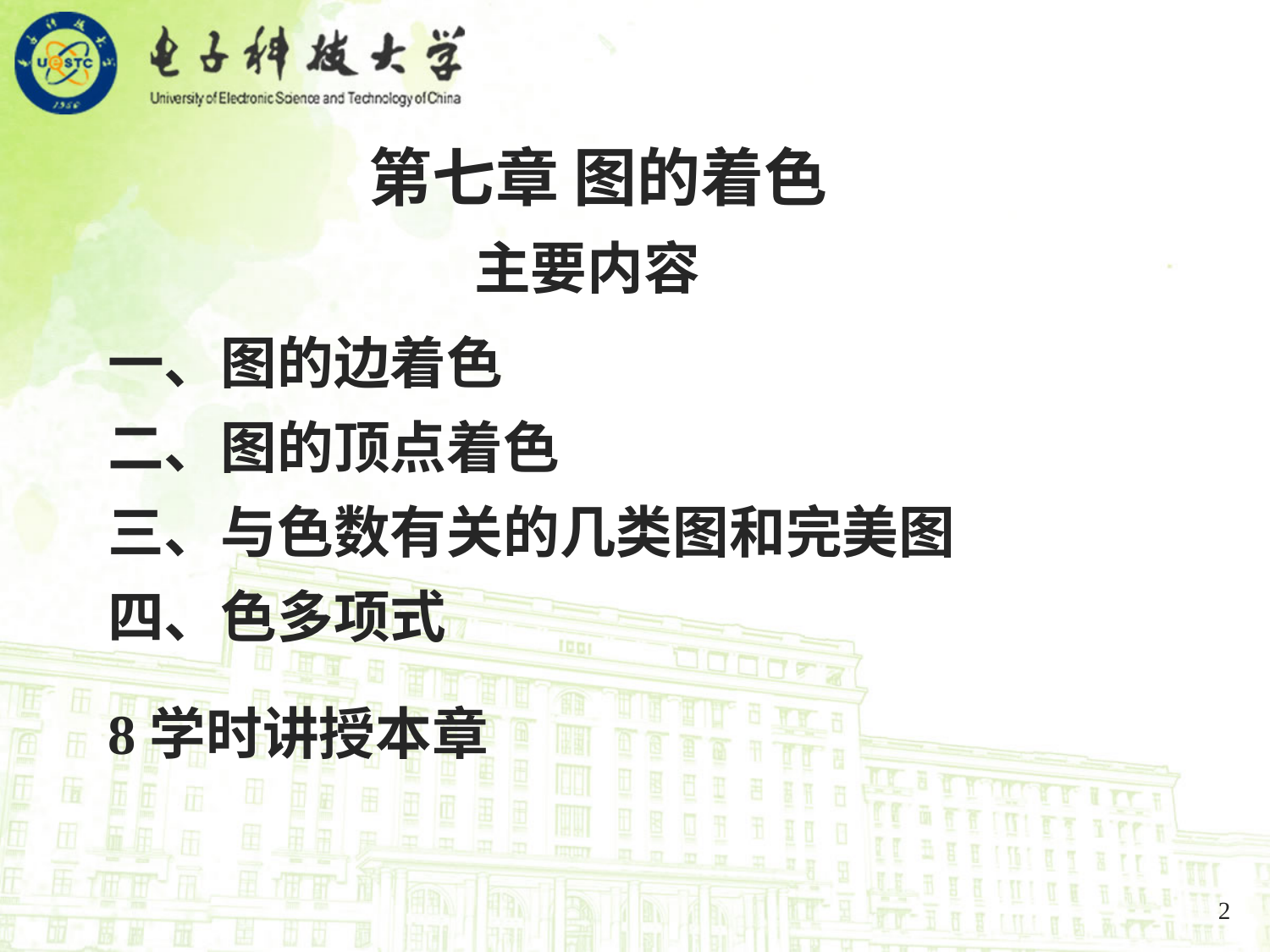

第七章 图的着色
主要内容
一、图的边着色
二、图的顶点着色
三、与色数有关的几类图和完美图
四、色多项式
8学时讲授本章
2